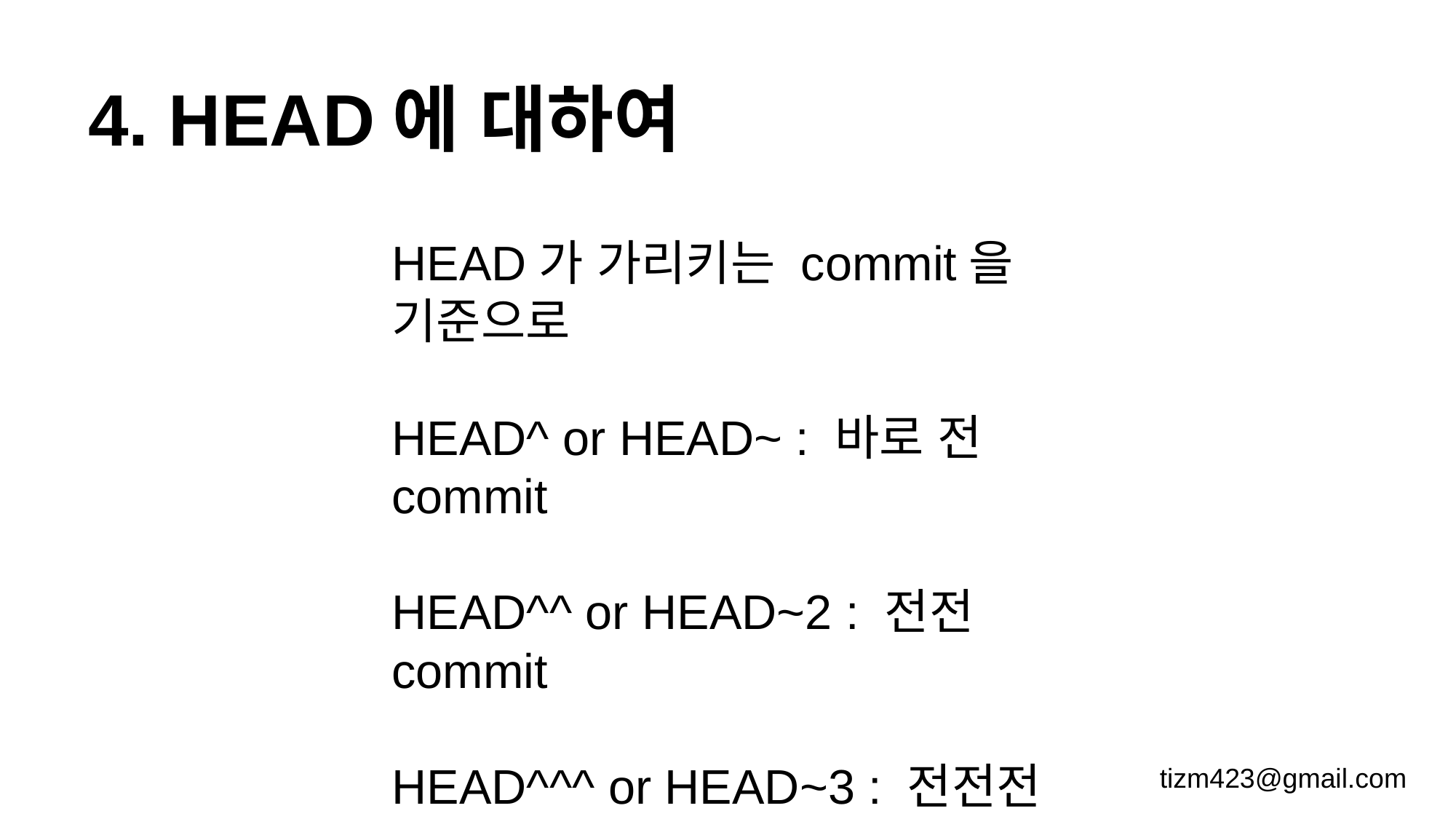

4. HEAD에 대하여
HEAD가 가리키는 commit을 기준으로

HEAD^ or HEAD~ : 바로 전 commit

HEAD^^ or HEAD~2 : 전전 commit

HEAD^^^ or HEAD~3 : 전전전 commit
tizm423@gmail.com